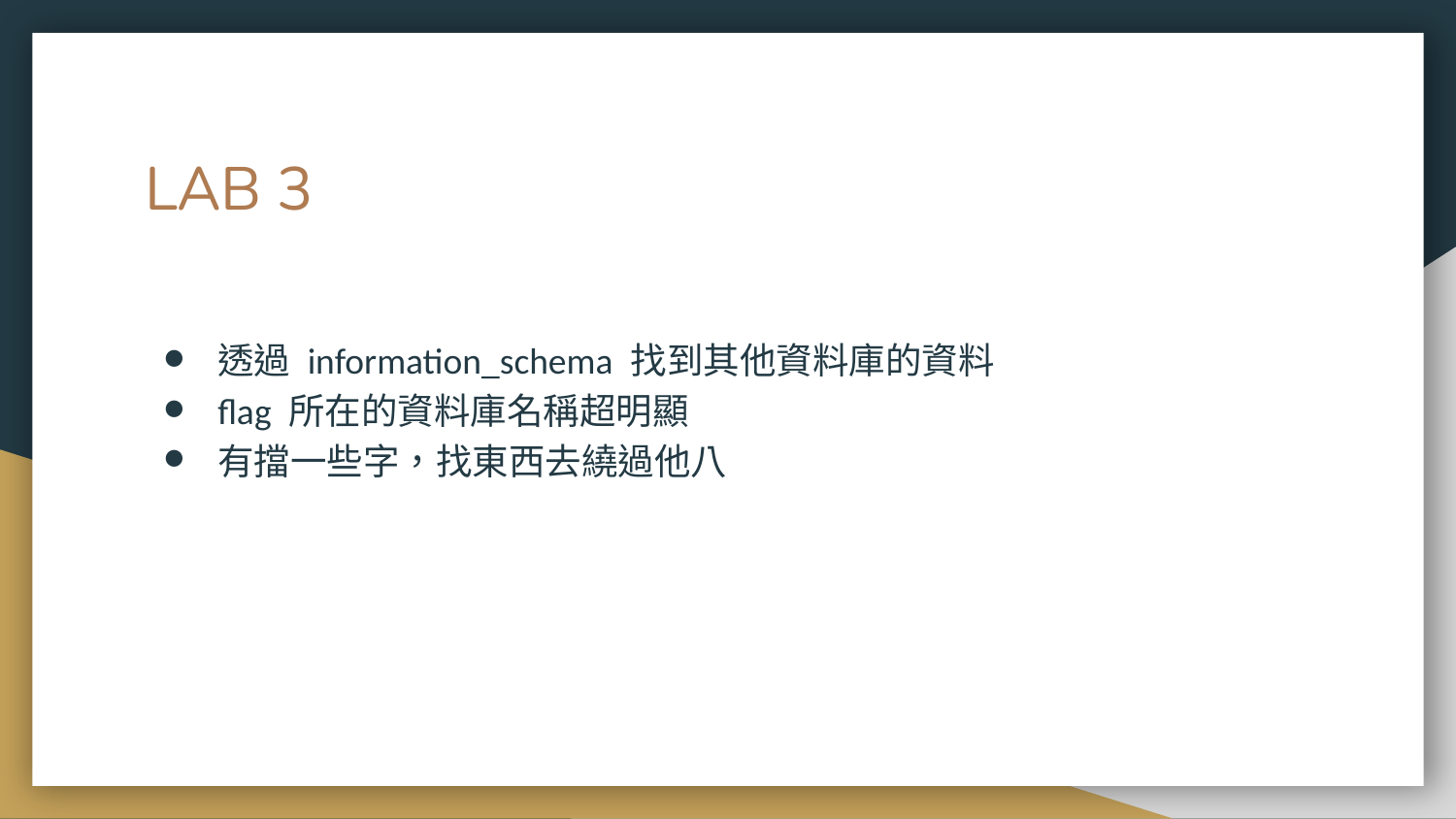

# LAB 3
透過 information_schema 找到其他資料庫的資料
flag 所在的資料庫名稱超明顯
有擋一些字，找東西去繞過他八